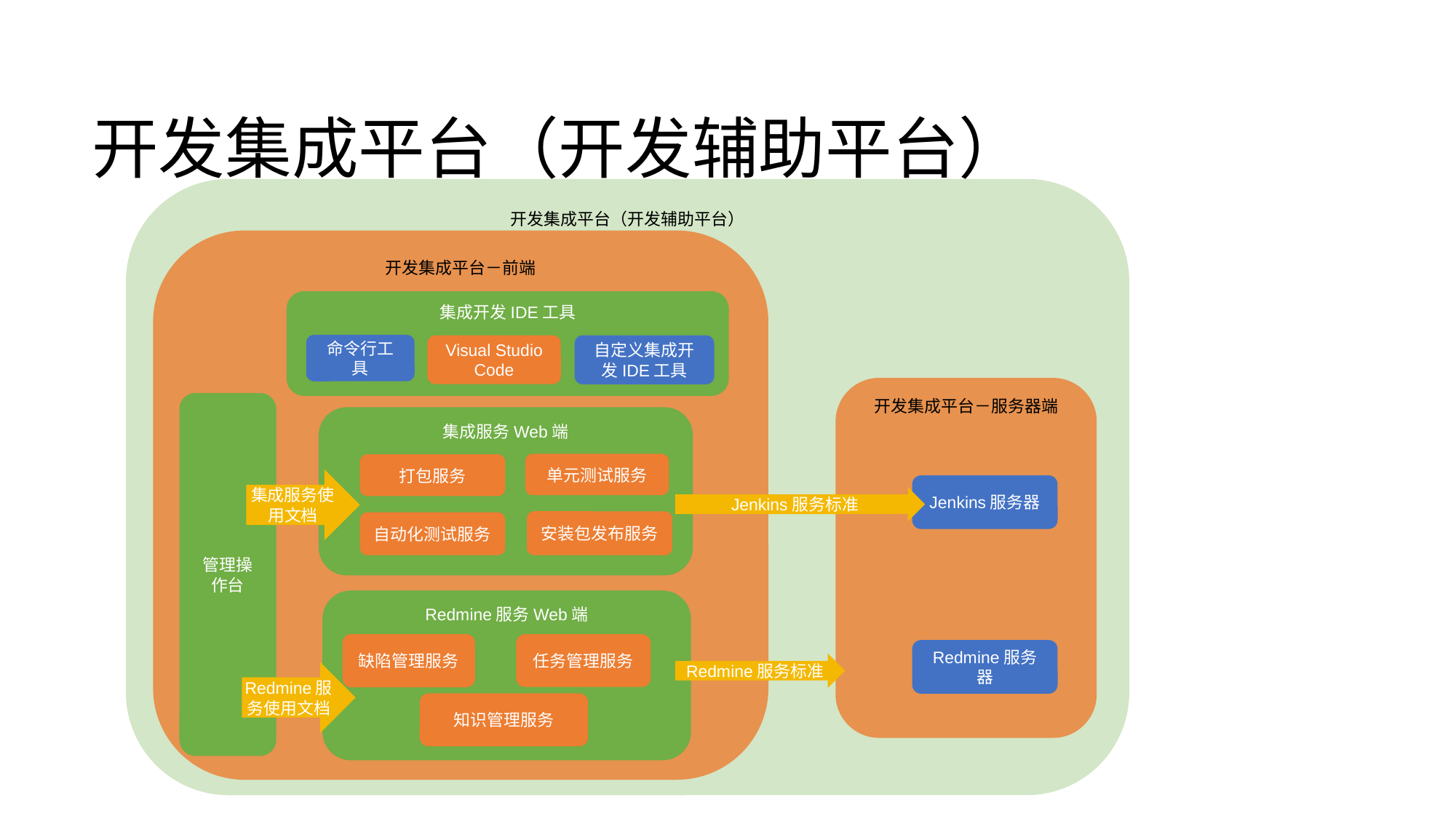

# 开发集成平台（开发辅助平台）

开发集成平台（开发辅助平台）
开发集成平台－前端

集成开发IDE工具
Visual Studio Code
自定义集成开发IDE工具
管理操作台
集成服务Web端
单元测试服务
打包服务
安装包发布服务
自动化测试服务
开发集成平台－服务器端
Jenkins服务标准
集成服务使用文档
Jenkins服务器
命令行工具
Redmine服务标准
Redmine服务Web端
缺陷管理服务
任务管理服务
知识管理服务
Redmine服务器
Redmine服务使用文档